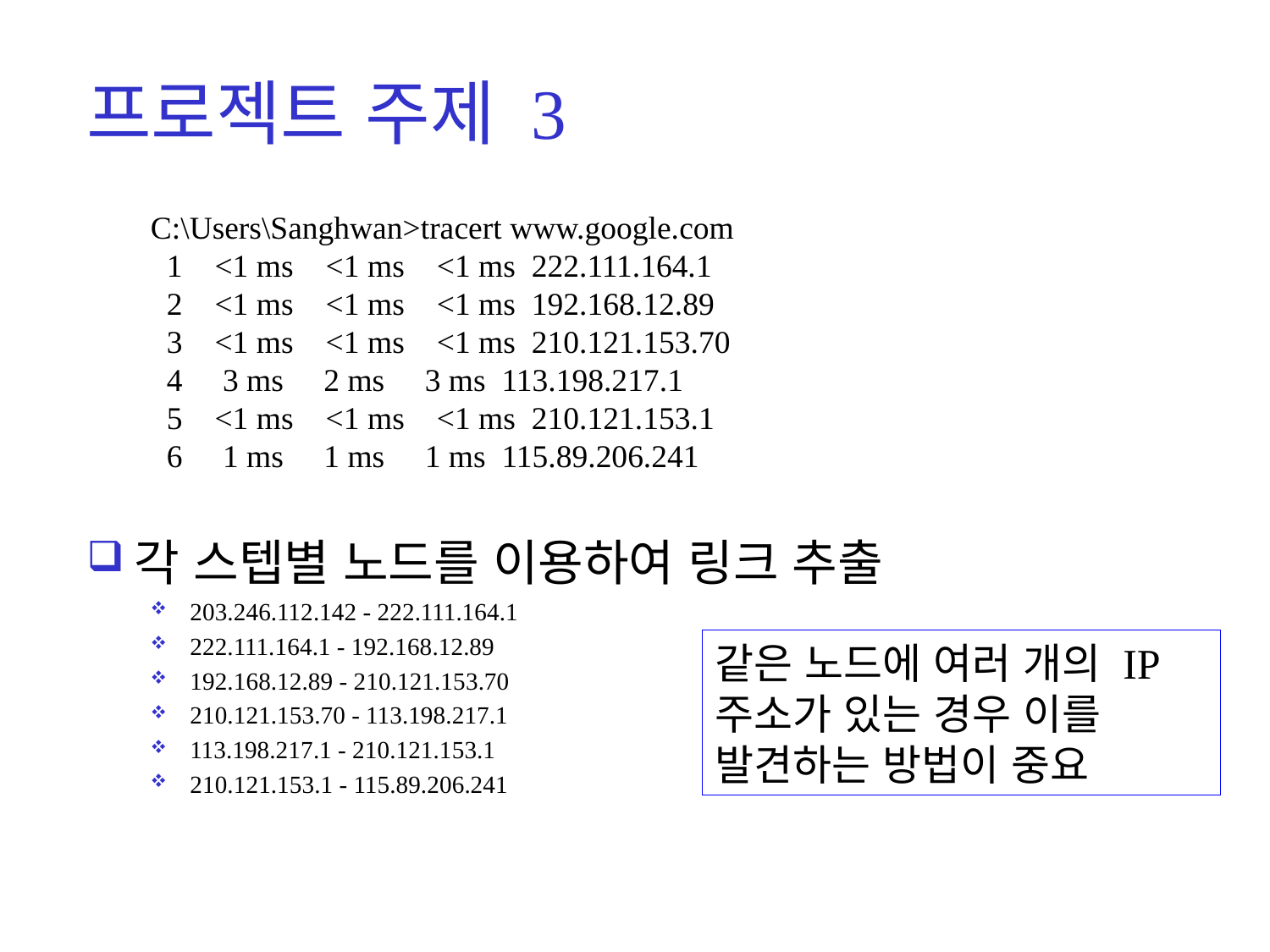

# 프로젝트 주제 3
C:\Users\Sanghwan>tracert www.google.com
  1    <1 ms    <1 ms    <1 ms  222.111.164.1
  2    <1 ms    <1 ms    <1 ms  192.168.12.89
  3    <1 ms    <1 ms    <1 ms  210.121.153.70
  4     3 ms     2 ms     3 ms  113.198.217.1
  5    <1 ms    <1 ms    <1 ms  210.121.153.1
  6     1 ms     1 ms     1 ms  115.89.206.241
각 스텝별 노드를 이용하여 링크 추출
203.246.112.142 - 222.111.164.1
222.111.164.1 - 192.168.12.89
192.168.12.89 - 210.121.153.70
210.121.153.70 - 113.198.217.1
113.198.217.1 - 210.121.153.1
210.121.153.1 - 115.89.206.241

같은 노드에 여러 개의 IP 주소가 있는 경우 이를 발견하는 방법이 중요